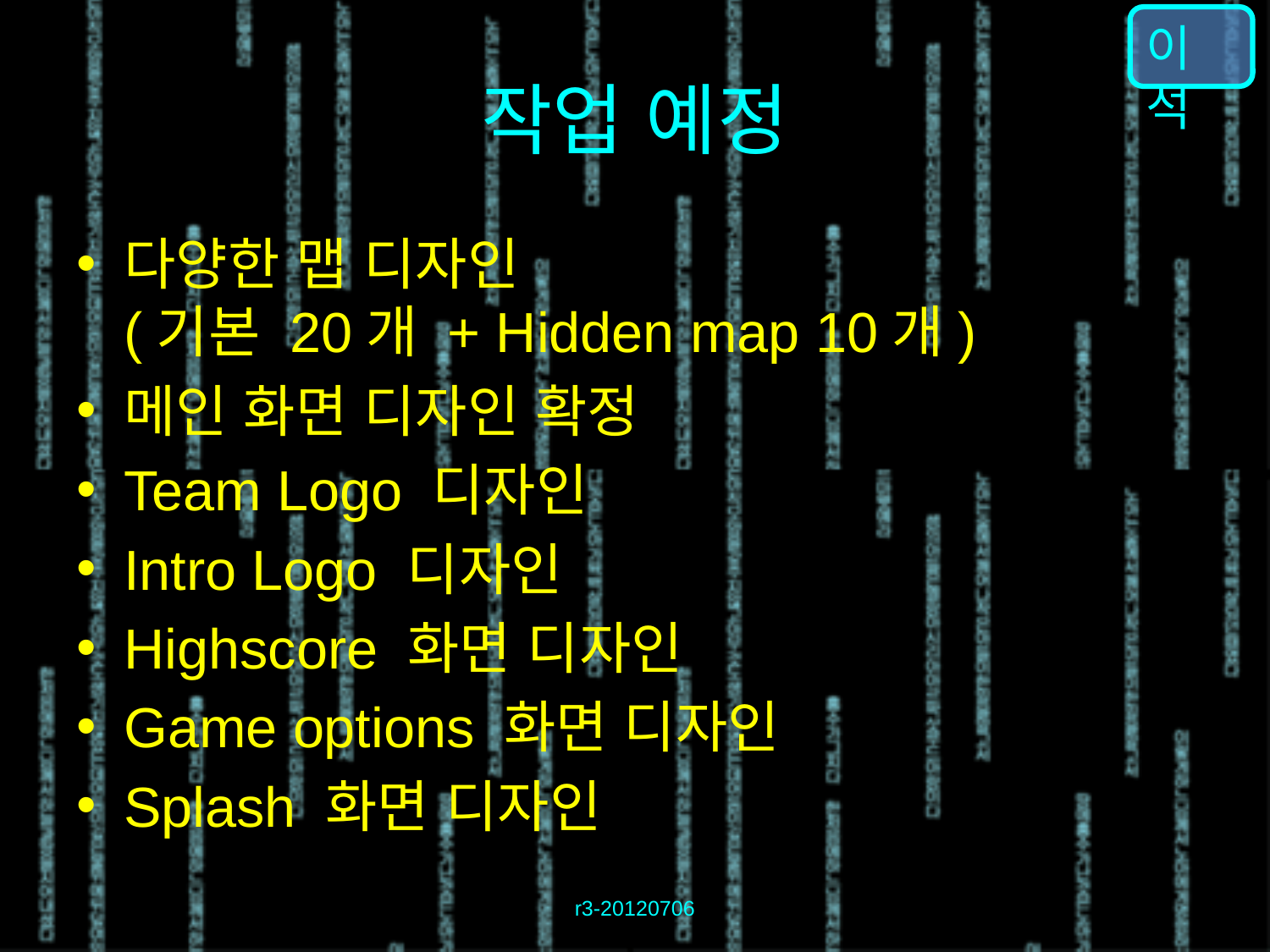

이석
# 작업 예정
다양한 맵 디자인
(기본 20개 + Hidden map 10개)
메인 화면 디자인 확정
Team Logo 디자인
Intro Logo 디자인
Highscore 화면 디자인
Game options 화면 디자인
Splash 화면 디자인
r3-20120706